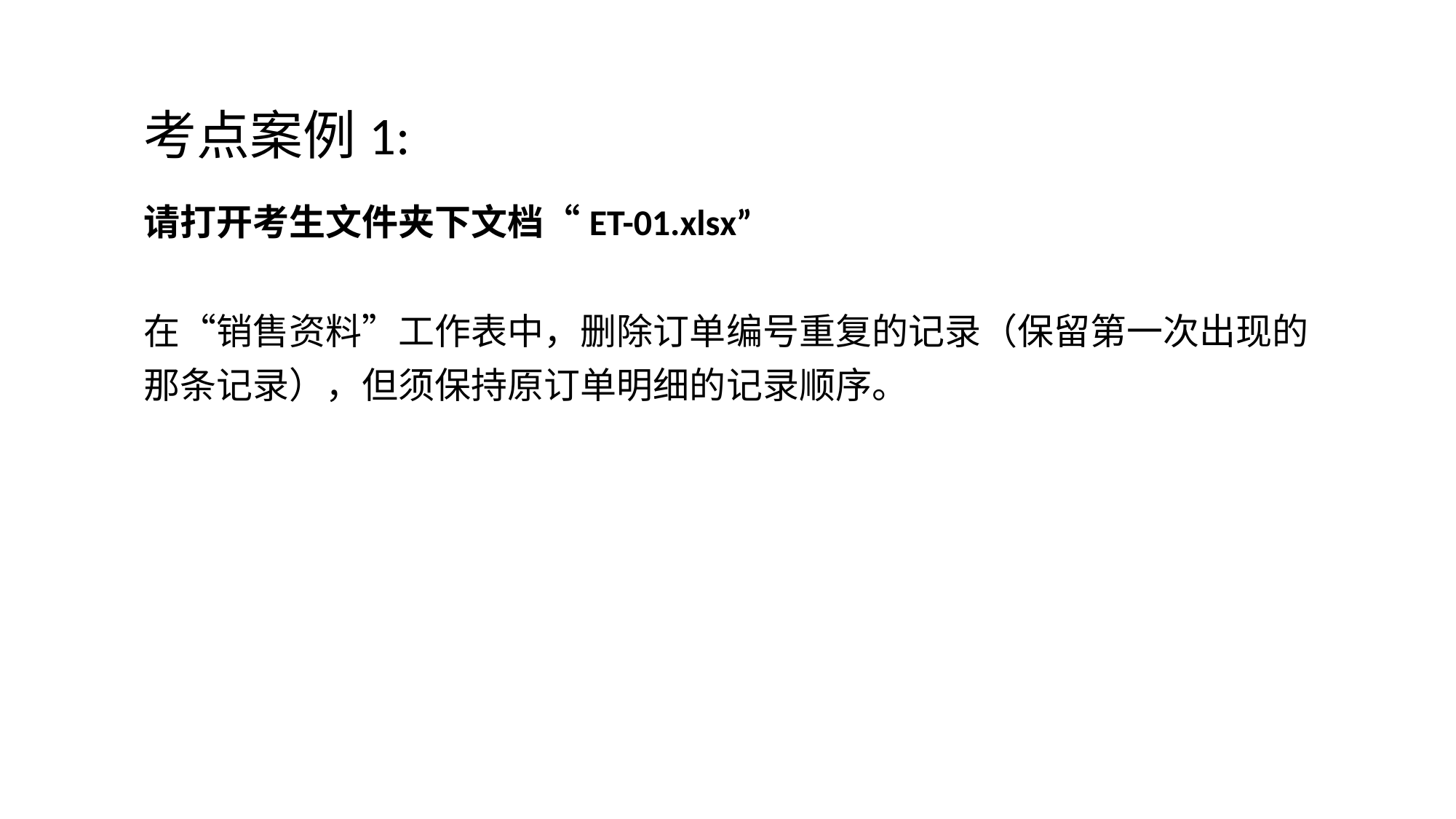

# 考点案例1:
请打开考生文件夹下文档“ET-01.xlsx”

在“销售资料”工作表中，删除订单编号重复的记录（保留第一次出现的
那条记录），但须保持原订单明细的记录顺序。